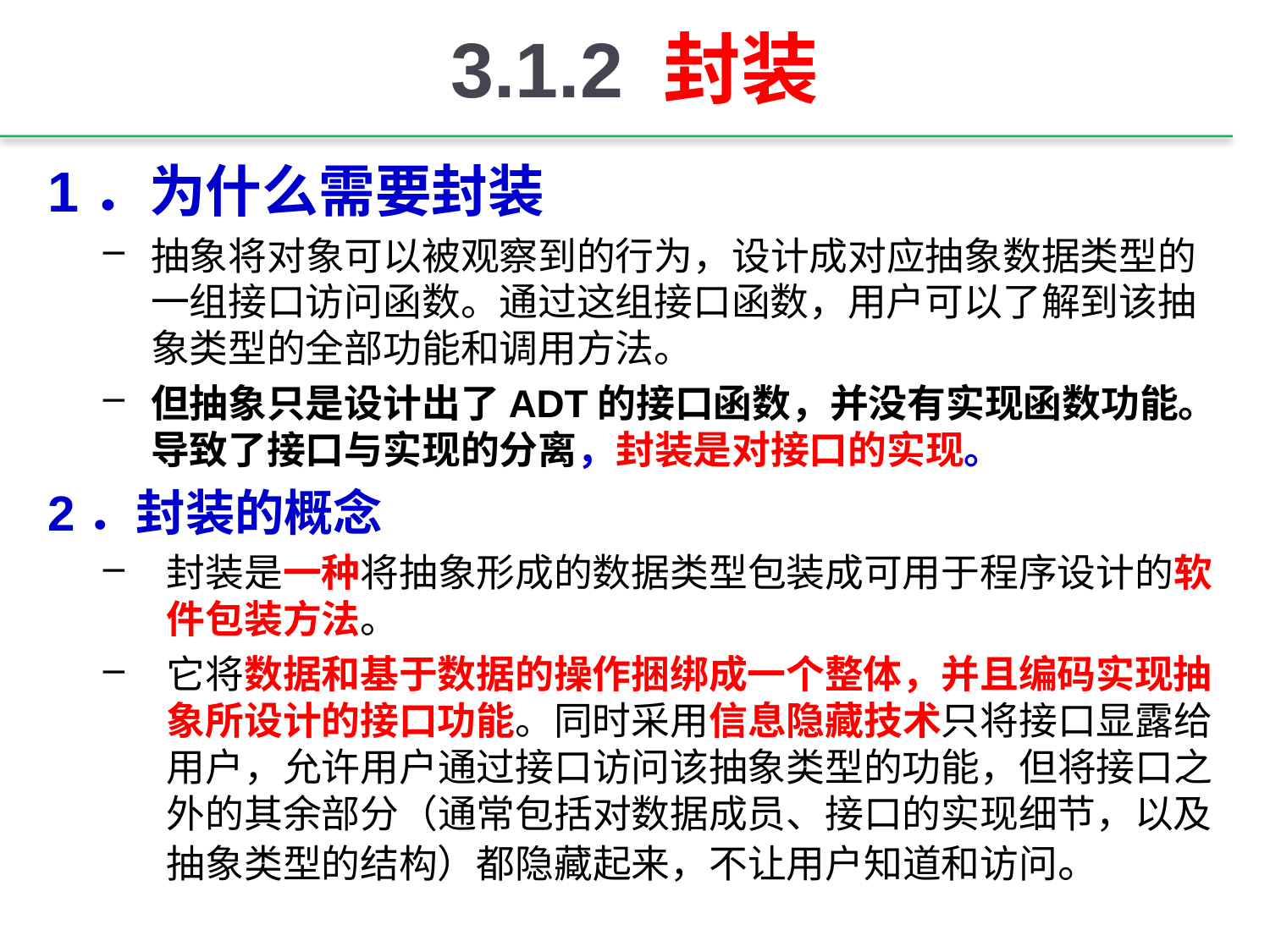

# 3.1.2 封装
1．为什么需要封装
抽象将对象可以被观察到的行为，设计成对应抽象数据类型的一组接口访问函数。通过这组接口函数，用户可以了解到该抽象类型的全部功能和调用方法。
但抽象只是设计出了ADT的接口函数，并没有实现函数功能。导致了接口与实现的分离，封装是对接口的实现。
2．封装的概念
封装是一种将抽象形成的数据类型包装成可用于程序设计的软件包装方法。
它将数据和基于数据的操作捆绑成一个整体，并且编码实现抽象所设计的接口功能。同时采用信息隐藏技术只将接口显露给用户，允许用户通过接口访问该抽象类型的功能，但将接口之外的其余部分（通常包括对数据成员、接口的实现细节，以及抽象类型的结构）都隐藏起来，不让用户知道和访问。